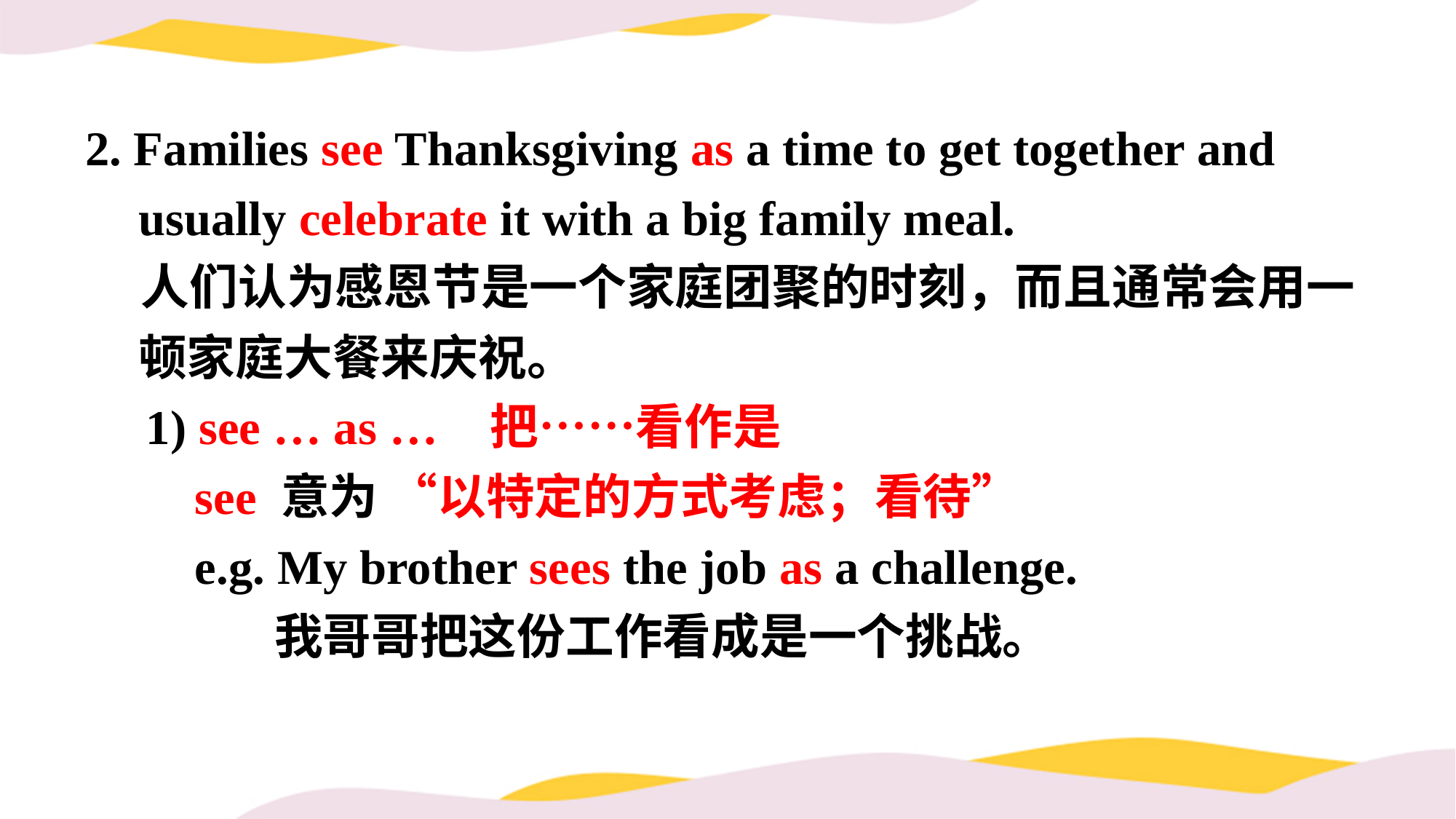

2. Families see Thanksgiving as a time to get together and usually celebrate it with a big family meal.
    人们认为感恩节是一个家庭团聚的时刻，而且通常会用一顿家庭大餐来庆祝。
     1) see … as …   把……看作是
         see 意为 “以特定的方式考虑；看待”
         e.g. My brother sees the job as a challenge.
                我哥哥把这份工作看成是一个挑战。